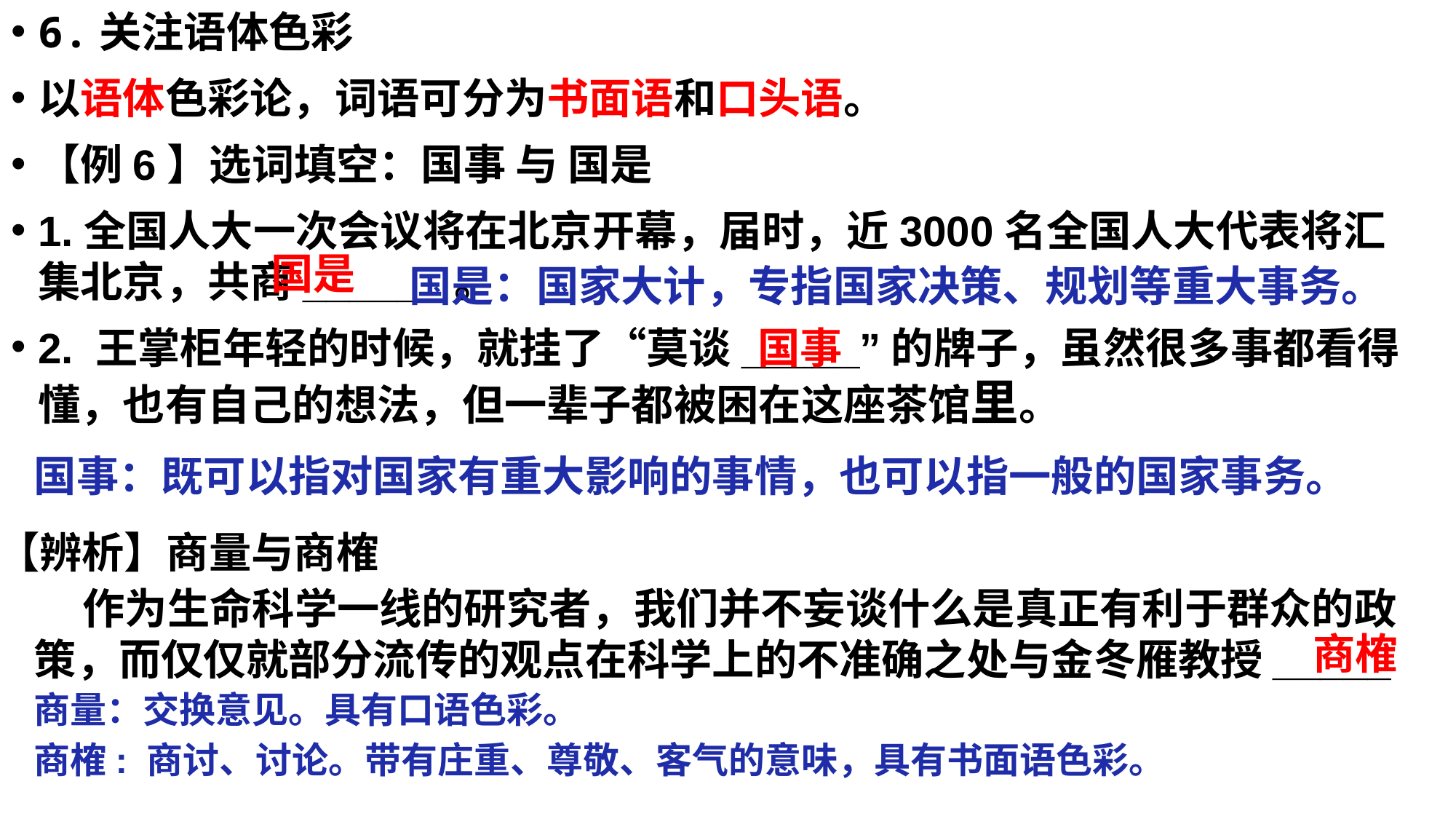

6.关注语体色彩
以语体色彩论，词语可分为书面语和口头语。
【例6】选词填空：国事 与 国是
1.全国人大一次会议将在北京开幕，届时，近3000名全国人大代表将汇集北京，共商______。
2. 王掌柜年轻的时候，就挂了“莫谈_____”的牌子，虽然很多事都看得懂，也有自己的想法，但一辈子都被困在这座茶馆里。

国是：国家大计，专指国家决策、规划等重大事务。
国是
国事
国事：既可以指对国家有重大影响的事情，也可以指一般的国家事务。
【辨析】商量与商榷
    作为生命科学一线的研究者，我们并不妄谈什么是真正有利于群众的政策，而仅仅就部分流传的观点在科学上的不准确之处与金冬雁教授_____
商榷
商量：交换意见。具有口语色彩。    商榷: 商讨、讨论。带有庄重、尊敬、客气的意味，具有书面语色彩。